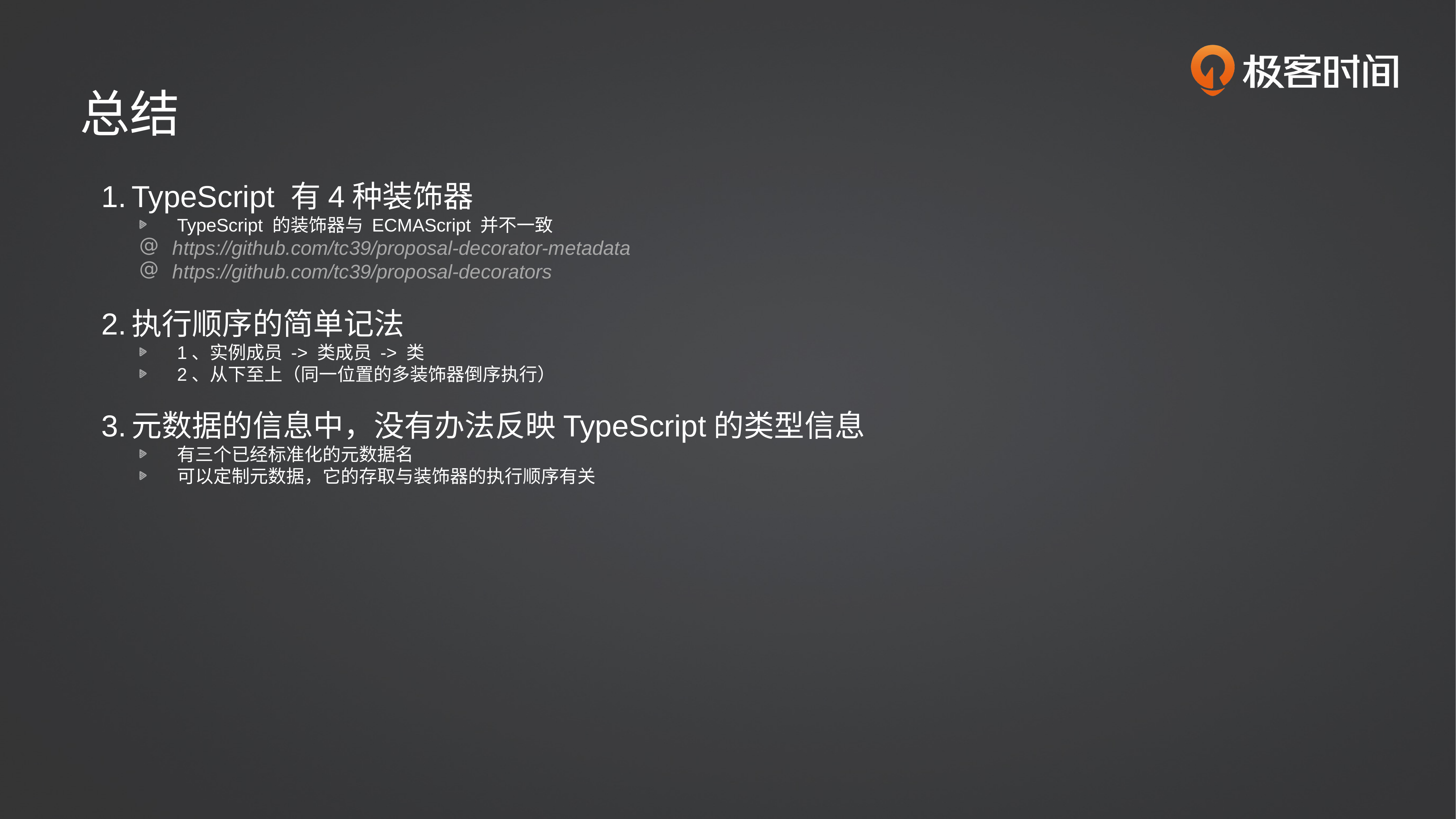

总结
TypeScript 有4种装饰器
TypeScript 的装饰器与 ECMAScript 并不一致
https://github.com/tc39/proposal-decorator-metadata
https://github.com/tc39/proposal-decorators

执行顺序的简单记法
1、实例成员 -> 类成员 -> 类
2、从下至上（同一位置的多装饰器倒序执行）

元数据的信息中，没有办法反映TypeScript的类型信息
有三个已经标准化的元数据名
可以定制元数据，它的存取与装饰器的执行顺序有关